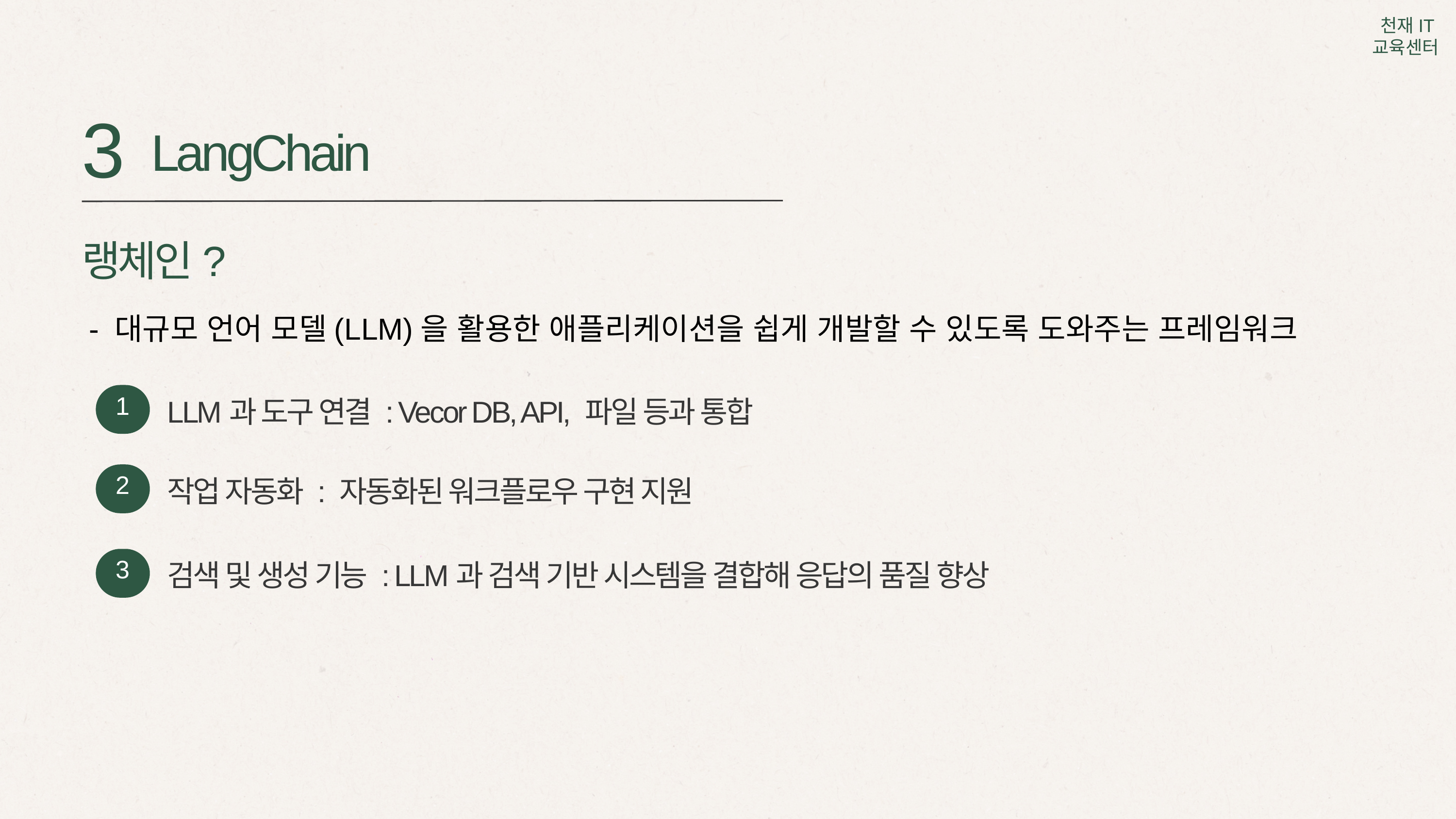

3
LangChain

랭체인?
- 대규모 언어 모델(LLM)을 활용한 애플리케이션을 쉽게 개발할 수 있도록 도와주는 프레임워크

1
LLM과 도구 연결 : Vecor DB, API, 파일 등과 통합

2
작업 자동화 : 자동화된 워크플로우 구현 지원

3
검색 및 생성 기능 : LLM과 검색 기반 시스템을 결합해 응답의 품질 향상